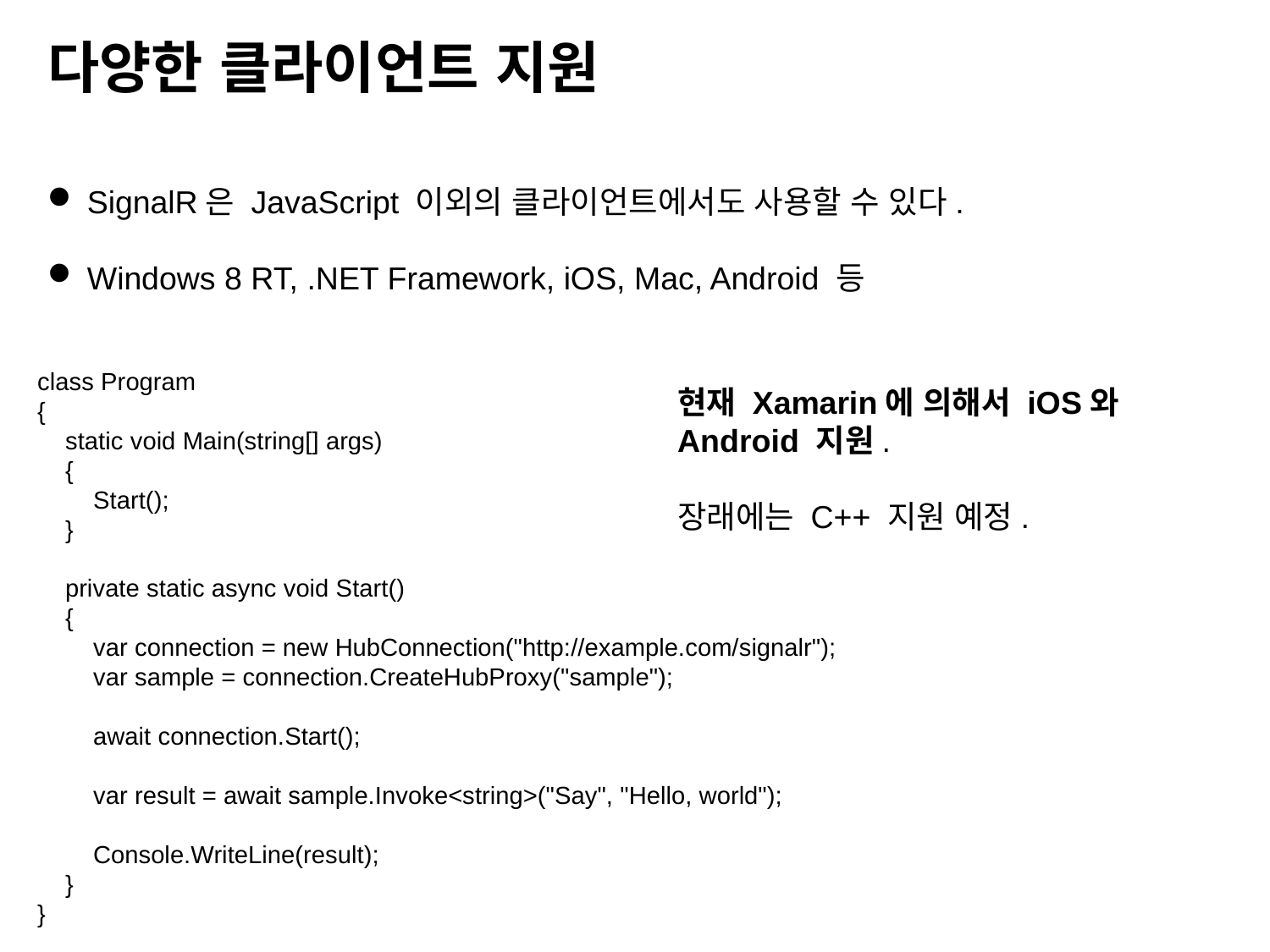

다양한 클라이언트 지원
SignalR은 JavaScript 이외의 클라이언트에서도 사용할 수 있다.
Windows 8 RT, .NET Framework, iOS, Mac, Android 등
class Program
{
    static void Main(string[] args)
    {
        Start();
    }

    private static async void Start()
    {
        var connection = new HubConnection("http://example.com/signalr");
        var sample = connection.CreateHubProxy("sample");

        await connection.Start();

        var result = await sample.Invoke<string>("Say", "Hello, world");

        Console.WriteLine(result);
    }
}
현재 Xamarin에 의해서 iOS와 Android 지원.

장래에는 C++ 지원 예정.